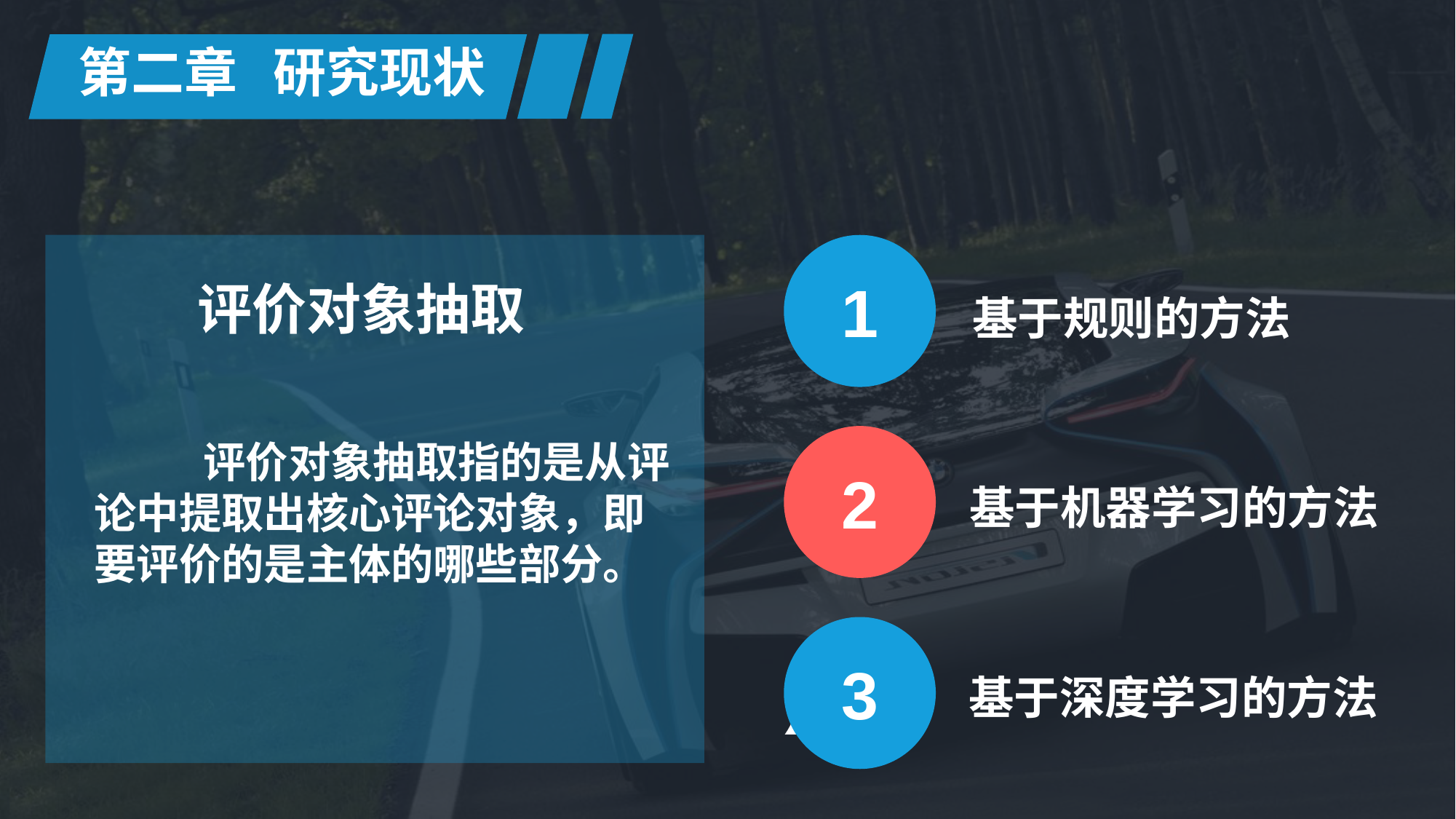

第二章   研究现状

“

1
基于规则的方法
2
基于机器学习的方法
3
基于深度学习的方法
评价对象抽取
	评价对象抽取指的是从评论中提取出核心评论对象，即要评价的是主体的哪些部分。
“